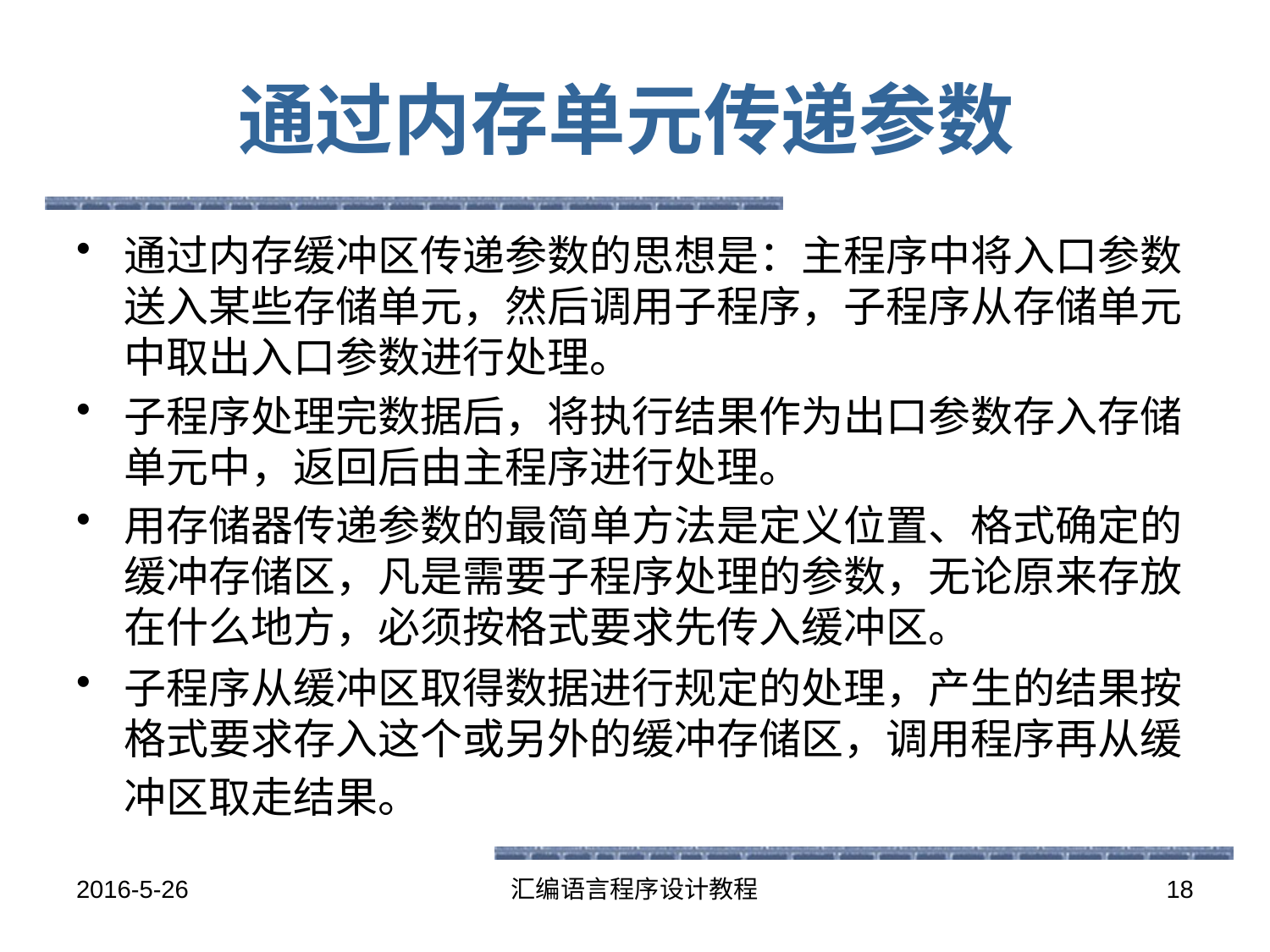

# 通过内存单元传递参数
通过内存缓冲区传递参数的思想是：主程序中将入口参数送入某些存储单元，然后调用子程序，子程序从存储单元中取出入口参数进行处理。
子程序处理完数据后，将执行结果作为出口参数存入存储单元中，返回后由主程序进行处理。
用存储器传递参数的最简单方法是定义位置、格式确定的缓冲存储区，凡是需要子程序处理的参数，无论原来存放在什么地方，必须按格式要求先传入缓冲区。
子程序从缓冲区取得数据进行规定的处理，产生的结果按格式要求存入这个或另外的缓冲存储区，调用程序再从缓冲区取走结果。
2016-5-26
汇编语言程序设计教程
18